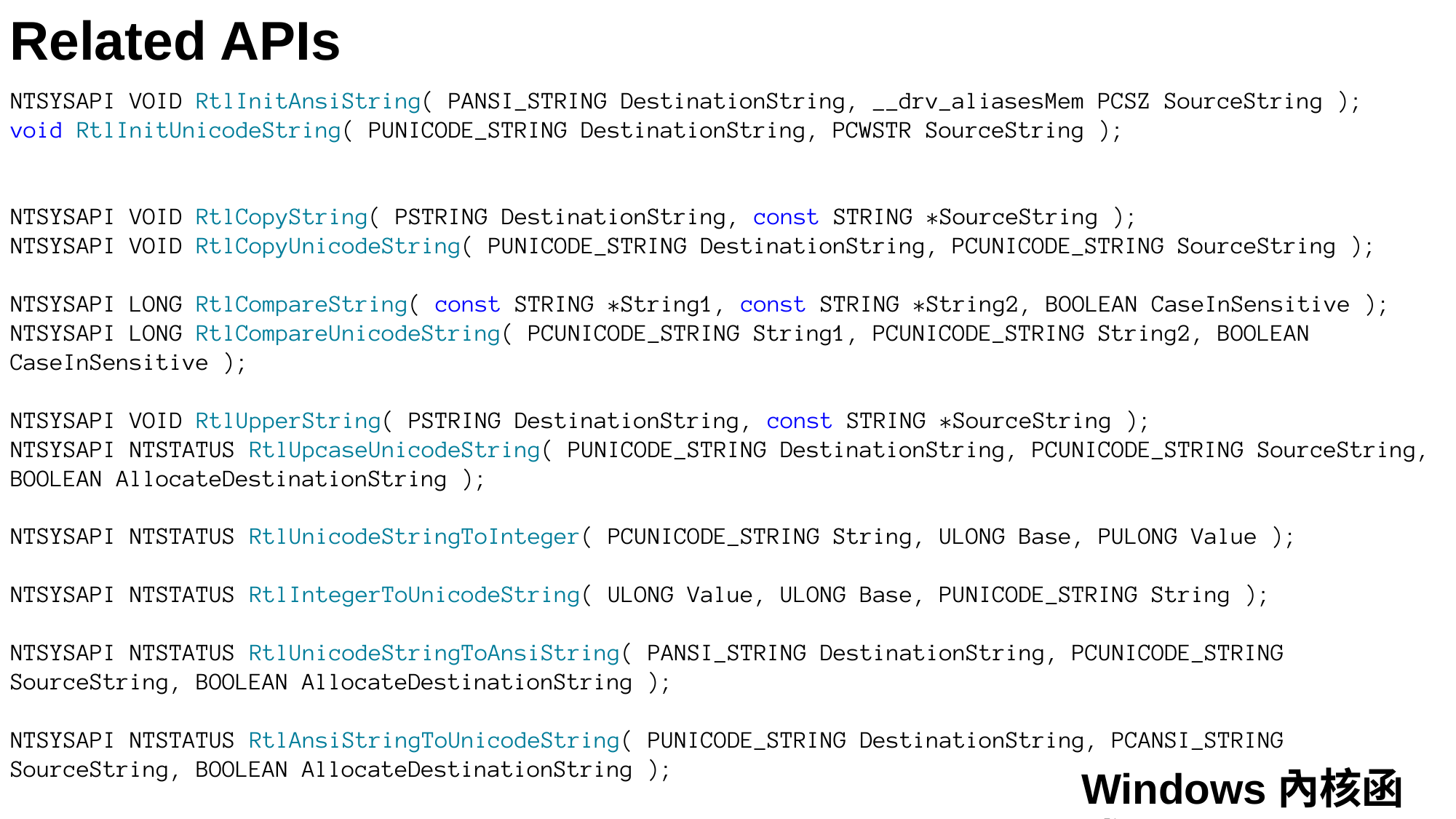

Related APIs
NTSYSAPI VOID RtlInitAnsiString( PANSI_STRING DestinationString, __drv_aliasesMem PCSZ SourceString );
void RtlInitUnicodeString( PUNICODE_STRING DestinationString, PCWSTR SourceString );

NTSYSAPI VOID RtlCopyString( PSTRING DestinationString, const STRING *SourceString );
NTSYSAPI VOID RtlCopyUnicodeString( PUNICODE_STRING DestinationString, PCUNICODE_STRING SourceString );

NTSYSAPI LONG RtlCompareString( const STRING *String1, const STRING *String2, BOOLEAN CaseInSensitive );
NTSYSAPI LONG RtlCompareUnicodeString( PCUNICODE_STRING String1, PCUNICODE_STRING String2, BOOLEAN CaseInSensitive );

NTSYSAPI VOID RtlUpperString( PSTRING DestinationString, const STRING *SourceString );
NTSYSAPI NTSTATUS RtlUpcaseUnicodeString( PUNICODE_STRING DestinationString, PCUNICODE_STRING SourceString, BOOLEAN AllocateDestinationString );

NTSYSAPI NTSTATUS RtlUnicodeStringToInteger( PCUNICODE_STRING String, ULONG Base, PULONG Value );

NTSYSAPI NTSTATUS RtlIntegerToUnicodeString( ULONG Value, ULONG Base, PUNICODE_STRING String );

NTSYSAPI NTSTATUS RtlUnicodeStringToAnsiString( PANSI_STRING DestinationString, PCUNICODE_STRING SourceString, BOOLEAN AllocateDestinationString );

NTSYSAPI NTSTATUS RtlAnsiStringToUnicodeString( PUNICODE_STRING DestinationString, PCANSI_STRING SourceString, BOOLEAN AllocateDestinationString );
Windows內核函式